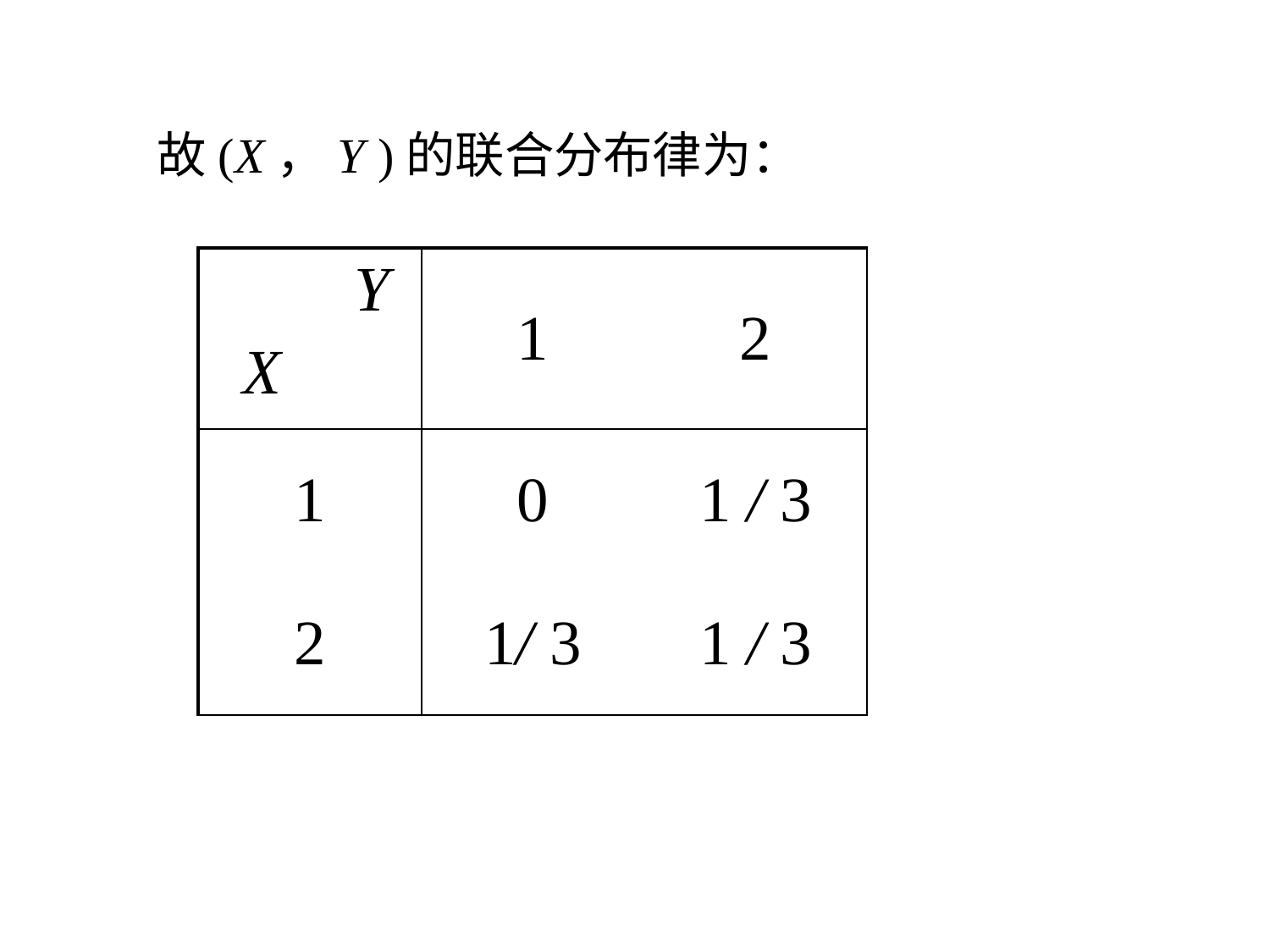

故(X，Y )的联合分布律为：
| Y X | 1 | 2 |
| --- | --- | --- |
| 1 | 0 | 1 / 3 |
| 2 | 1/ 3 | 1 / 3 |